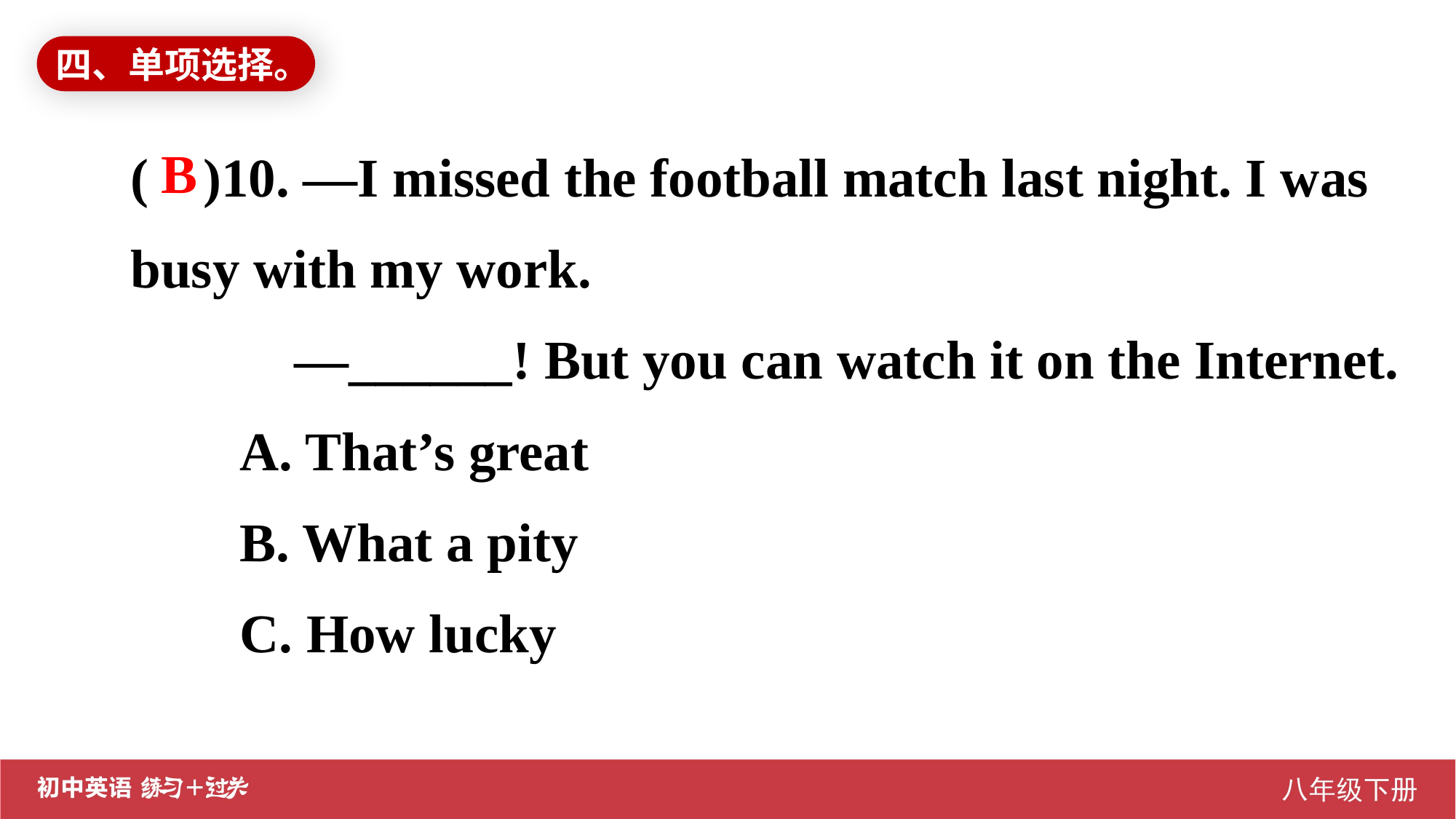

四、单项选择。
(    )10. —I missed the football match last night. I was busy with my work.
	    —______! But you can watch it on the Internet.
A. That’s great
B. What a pity
C. How lucky
B